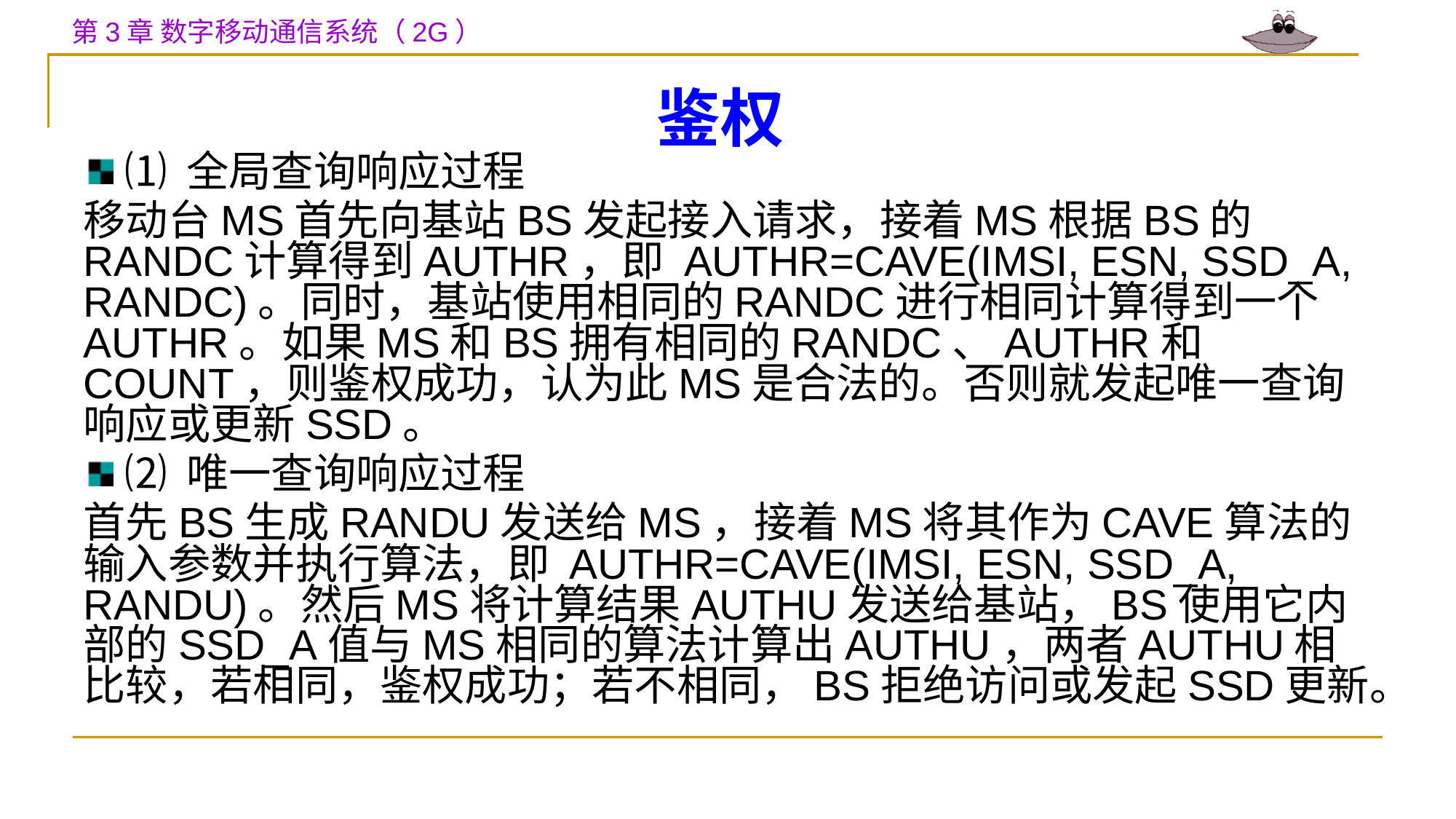

# 鉴权
⑴ 全局查询响应过程
移动台MS首先向基站BS发起接入请求，接着MS根据BS的RANDC计算得到AUTHR，即 AUTHR=CAVE(IMSI, ESN, SSD_A, RANDC)。同时，基站使用相同的RANDC进行相同计算得到一个AUTHR。如果MS和BS拥有相同的RANDC、AUTHR和COUNT，则鉴权成功，认为此MS是合法的。否则就发起唯一查询响应或更新SSD。
⑵ 唯一查询响应过程
首先BS生成RANDU发送给MS，接着MS将其作为CAVE算法的输入参数并执行算法，即 AUTHR=CAVE(IMSI, ESN, SSD_A, RANDU)。然后MS将计算结果AUTHU发送给基站，BS使用它内部的SSD_A值与MS相同的算法计算出AUTHU，两者AUTHU相比较，若相同，鉴权成功；若不相同，BS拒绝访问或发起SSD更新。